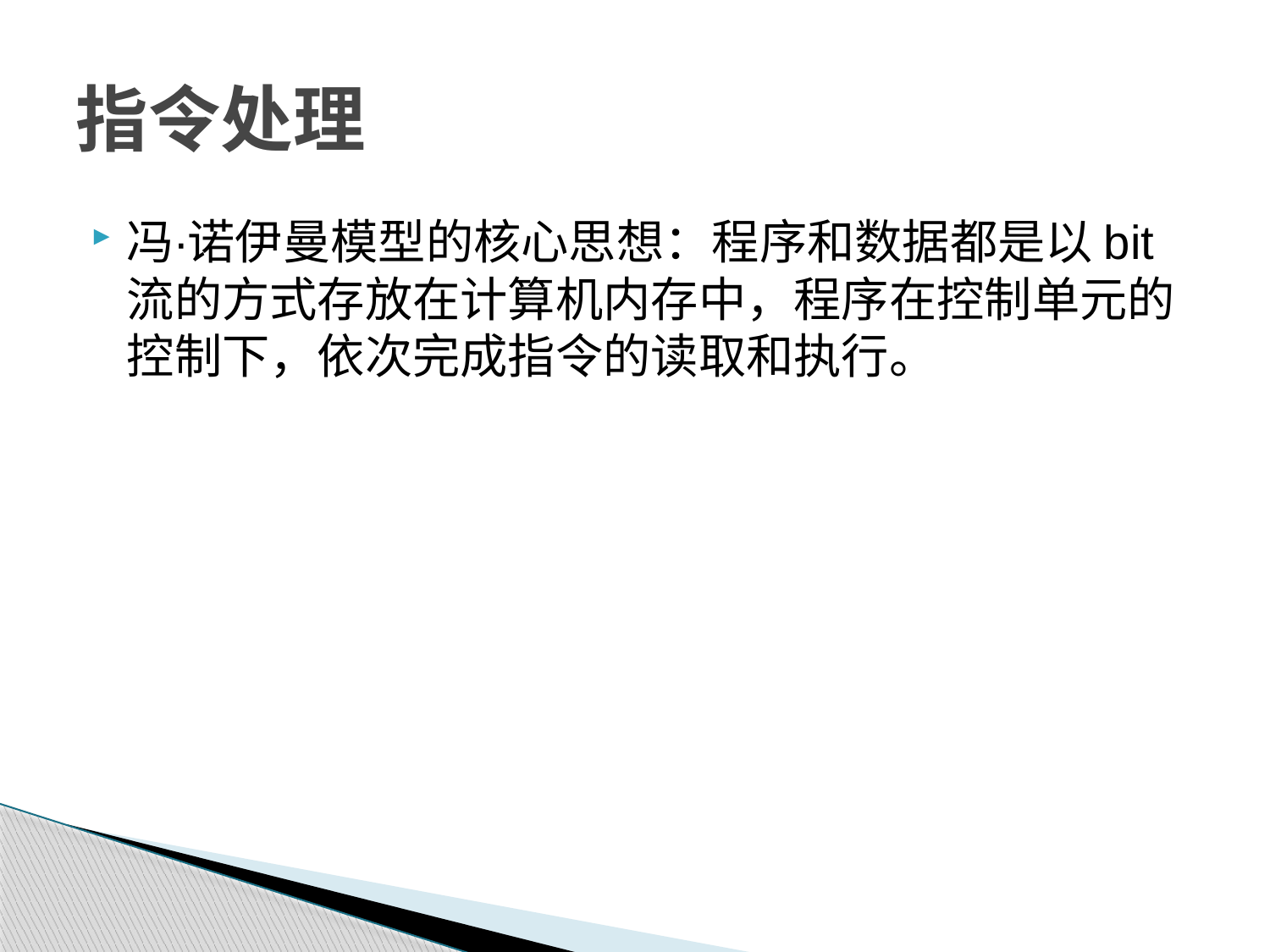

# 指令处理
冯∙诺伊曼模型的核心思想：程序和数据都是以bit流的方式存放在计算机内存中，程序在控制单元的控制下，依次完成指令的读取和执行。